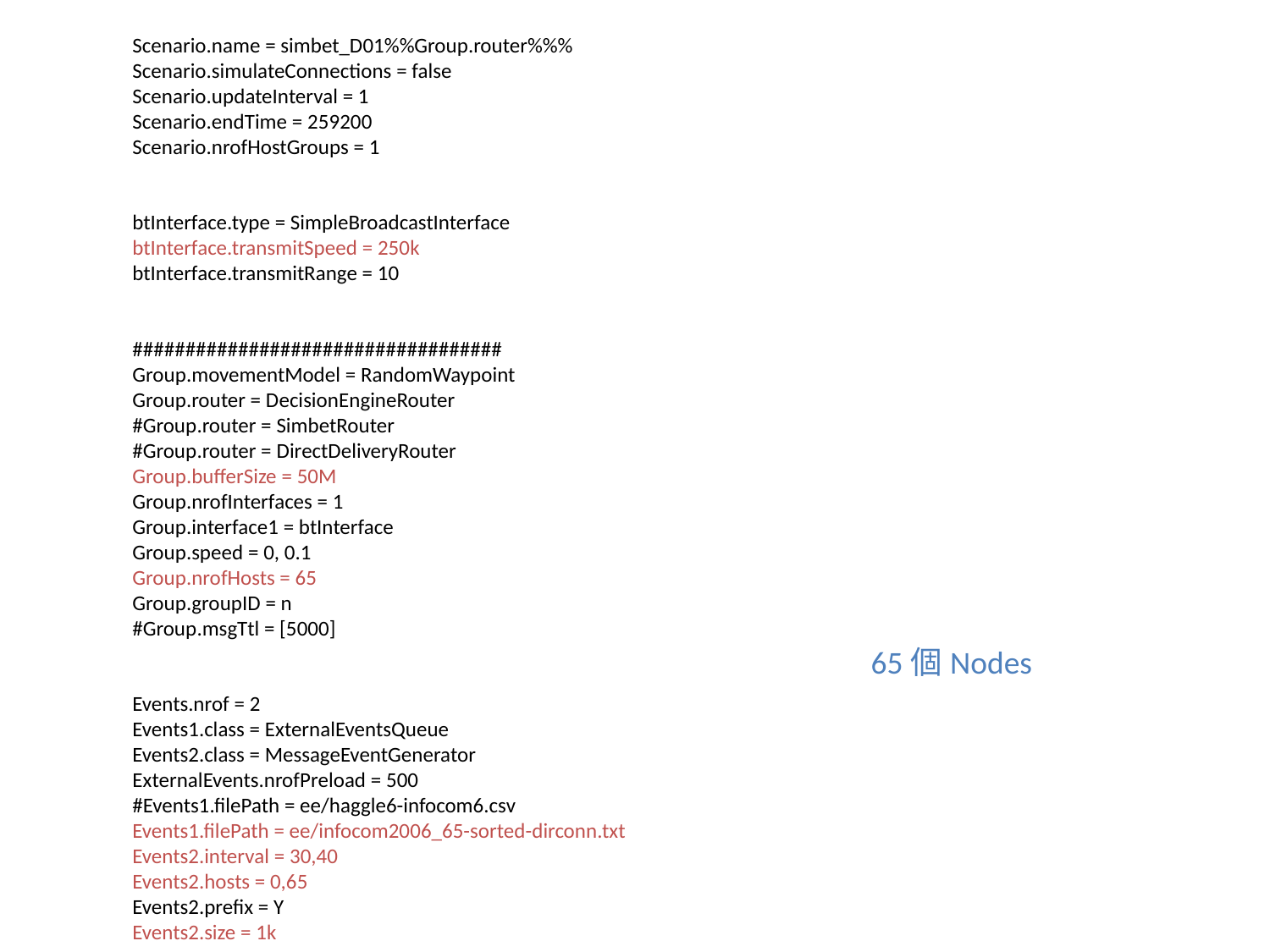

Scenario.name = simbet_D01%%Group.router%%%
Scenario.simulateConnections = false
Scenario.updateInterval = 1
Scenario.endTime = 259200
Scenario.nrofHostGroups = 1

btInterface.type = SimpleBroadcastInterface
btInterface.transmitSpeed = 250k
btInterface.transmitRange = 10

###################################
Group.movementModel = RandomWaypoint
Group.router = DecisionEngineRouter
#Group.router = SimbetRouter
#Group.router = DirectDeliveryRouter
Group.bufferSize = 50M
Group.nrofInterfaces = 1
Group.interface1 = btInterface
Group.speed = 0, 0.1
Group.nrofHosts = 65
Group.groupID = n
#Group.msgTtl = [5000]

Events.nrof = 2
Events1.class = ExternalEventsQueue
Events2.class = MessageEventGenerator
ExternalEvents.nrofPreload = 500
#Events1.filePath = ee/haggle6-infocom6.csv
Events1.filePath = ee/infocom2006_65-sorted-dirconn.txt
Events2.interval = 30,40
Events2.hosts = 0,65
Events2.prefix = Y
Events2.size = 1k
65個Nodes